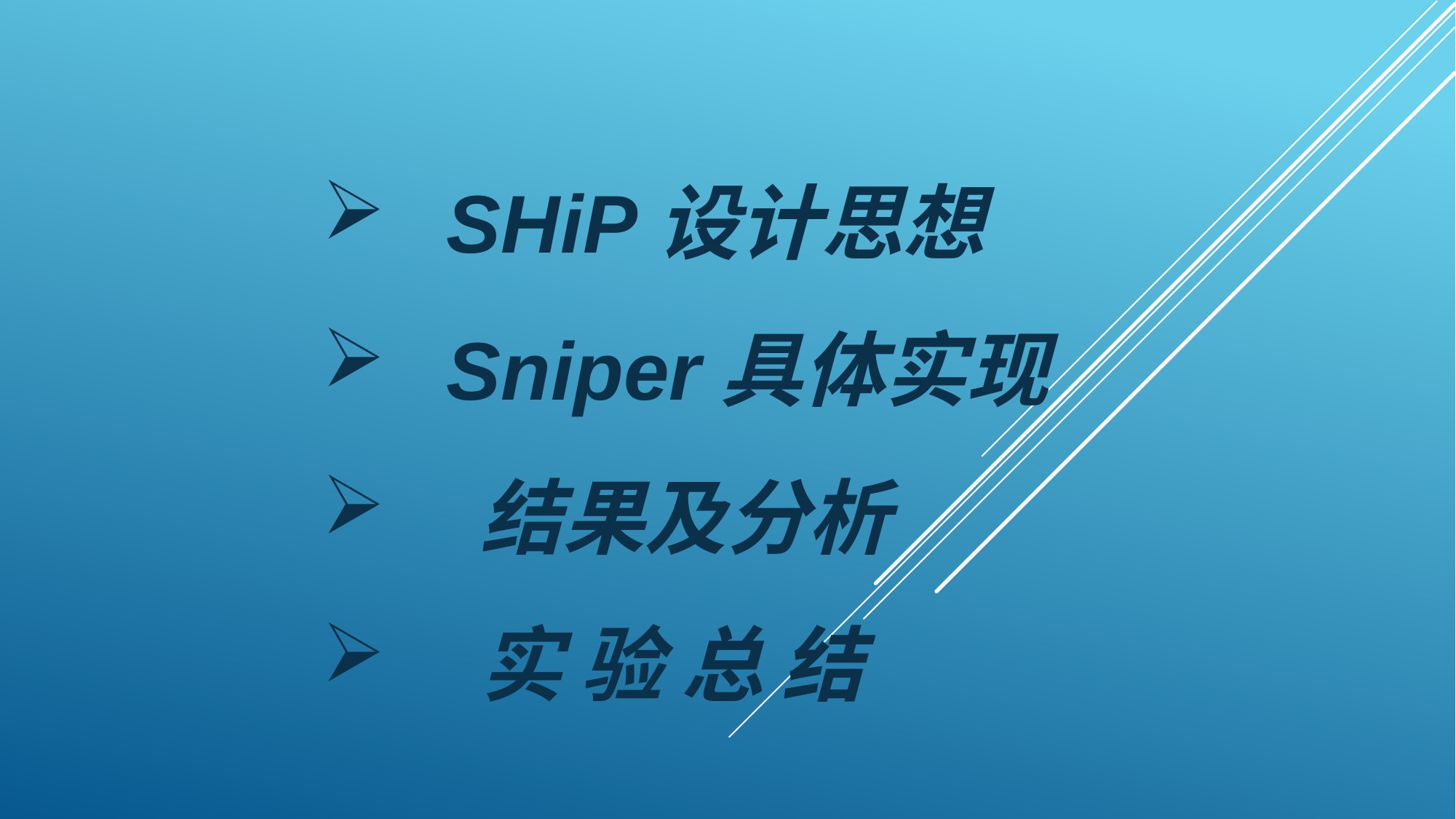

SHiP设计思想
 Sniper具体实现
  结果及分析
  实 验 总 结